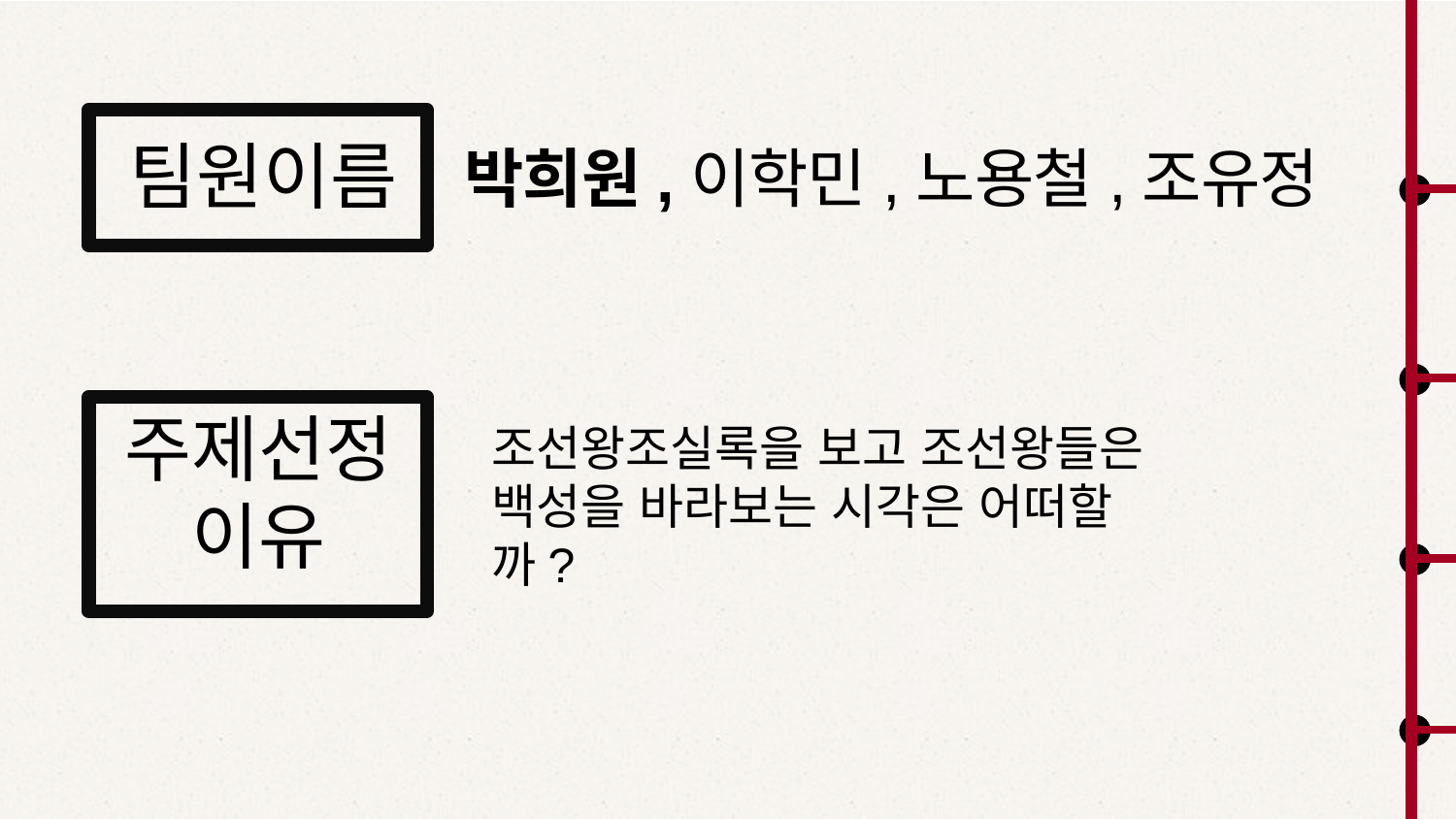

# 팀원이름
박희원,이학민,노용철,조유정

조선왕조실록을 보고 조선왕들은 백성을 바라보는 시각은 어떠할까?
주제선정이유